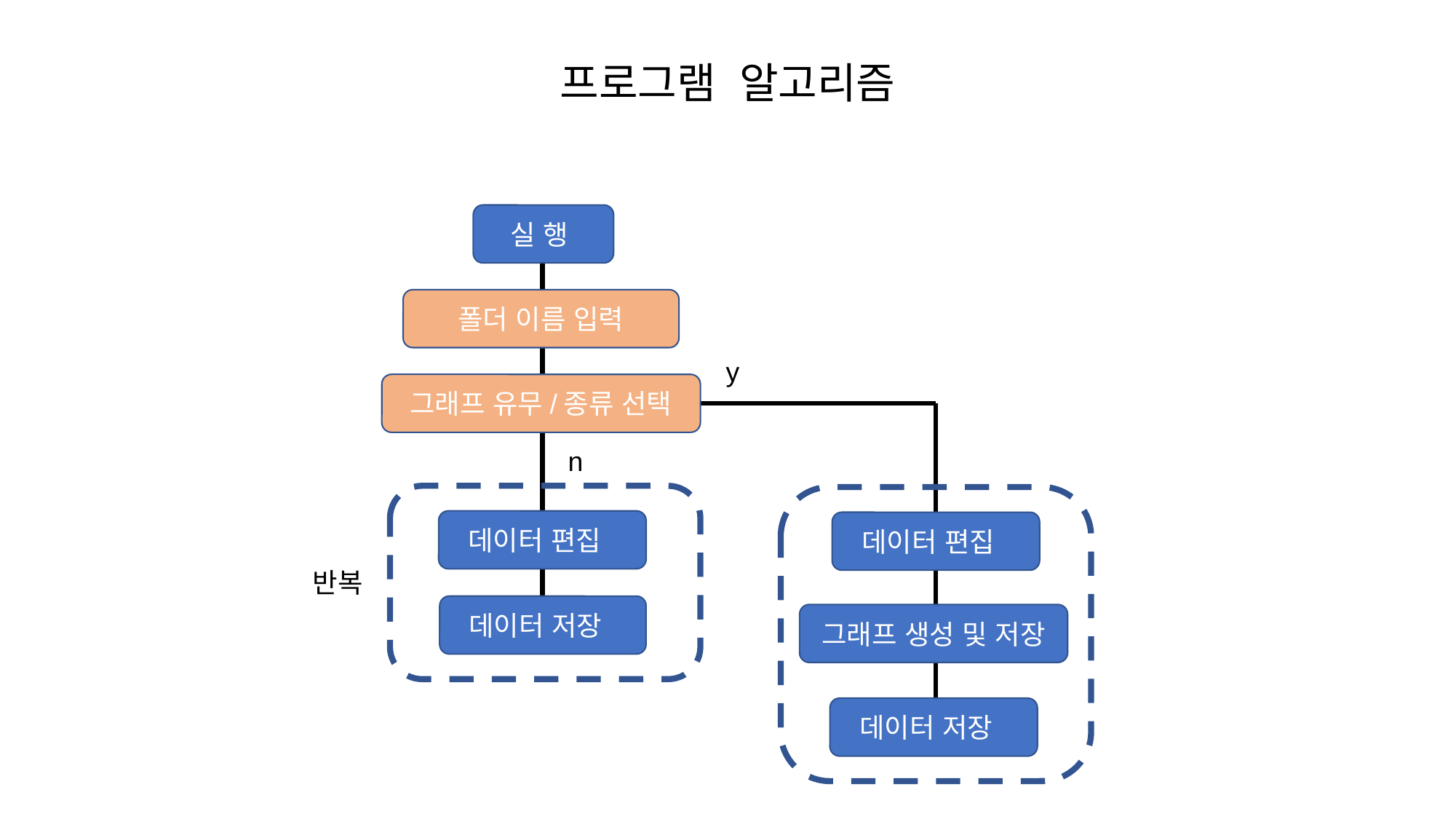

프로그램  알고리즘
실 행
폴더 이름 입력
y
그래프 유무/종류 선택
n

데이터 편집
데이터 편집
반복
데이터 저장
그래프 생성 및 저장
데이터 저장